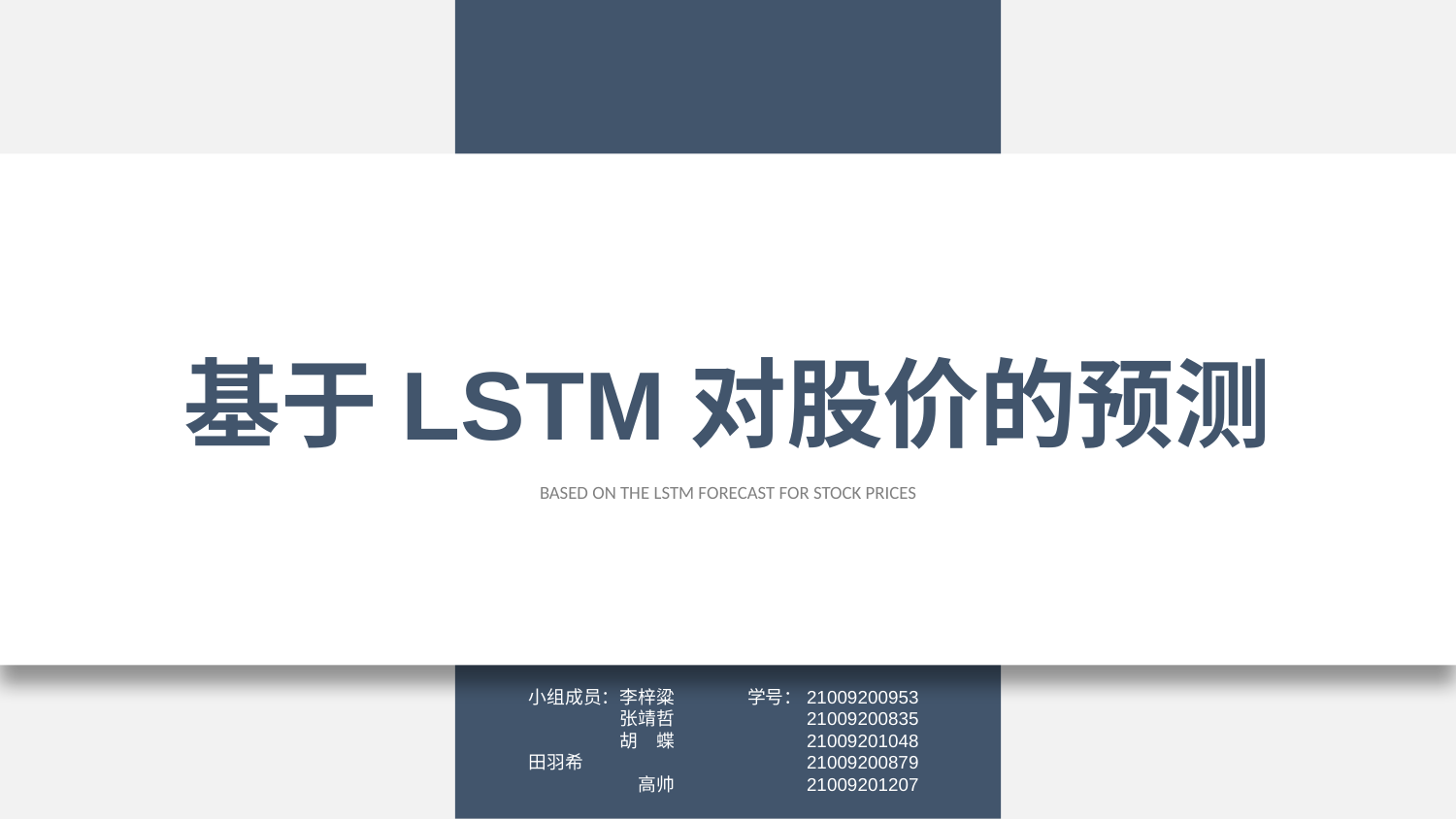

基于LSTM对股价的预测
BASED ON THE LSTM FORECAST FOR STOCK PRICES
小组成员：李梓粱
　　　　　张靖哲
　　　　　胡　蝶
田羽希
高帅
学号：21009200953
　　　21009200835
　　　21009201048
21009200879
21009201207